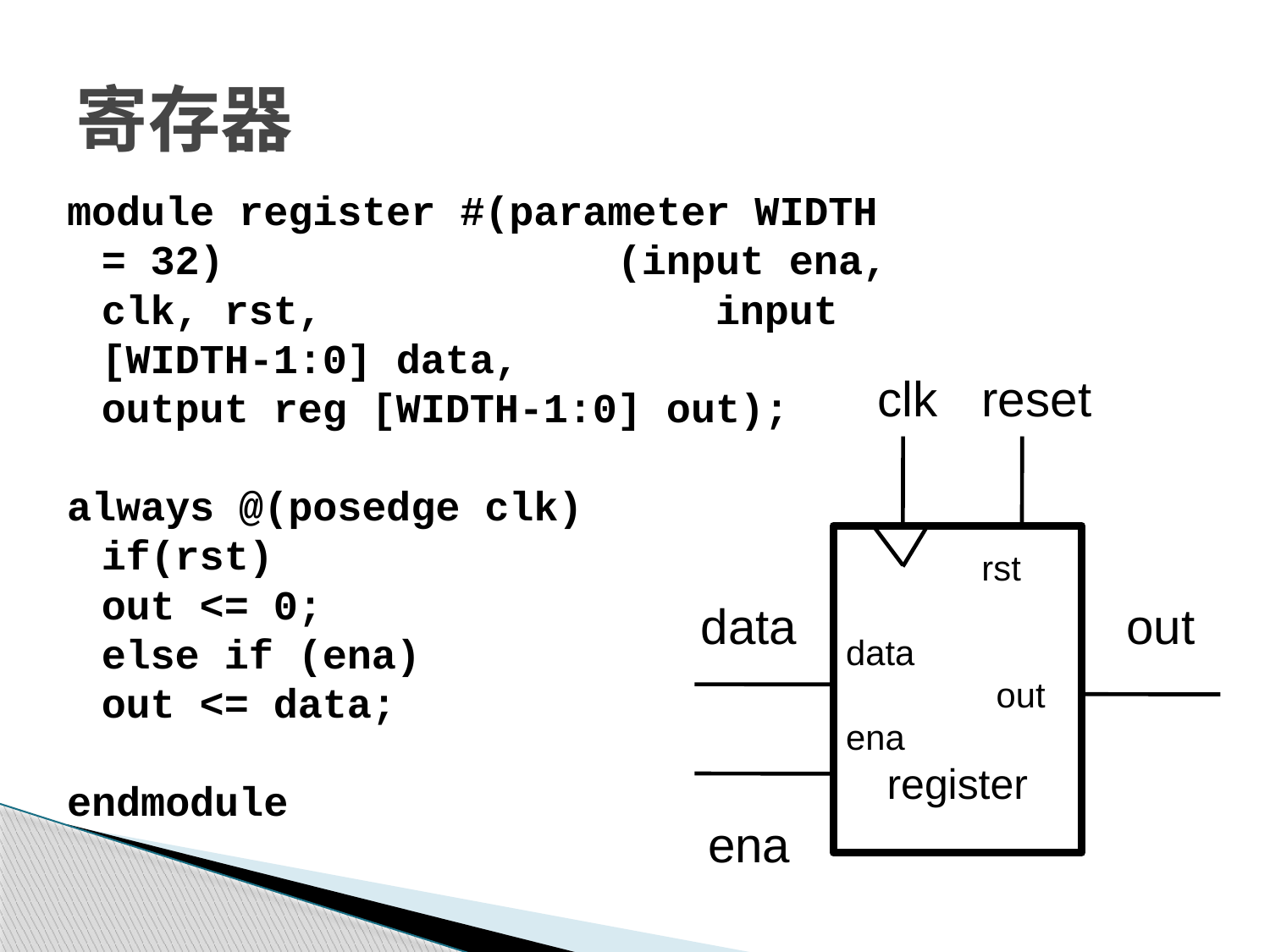

# 寄存器
module register #(parameter WIDTH = 32)                (input ena, clk, rst,                input [WIDTH-1:0] data,                output reg [WIDTH-1:0] out);

always @(posedge clk)      if(rst)
		out <= 0;
	else if (ena)
		out <= data;

endmodule
clk
reset

         rst

data
             out
ena
register

data
out
ena